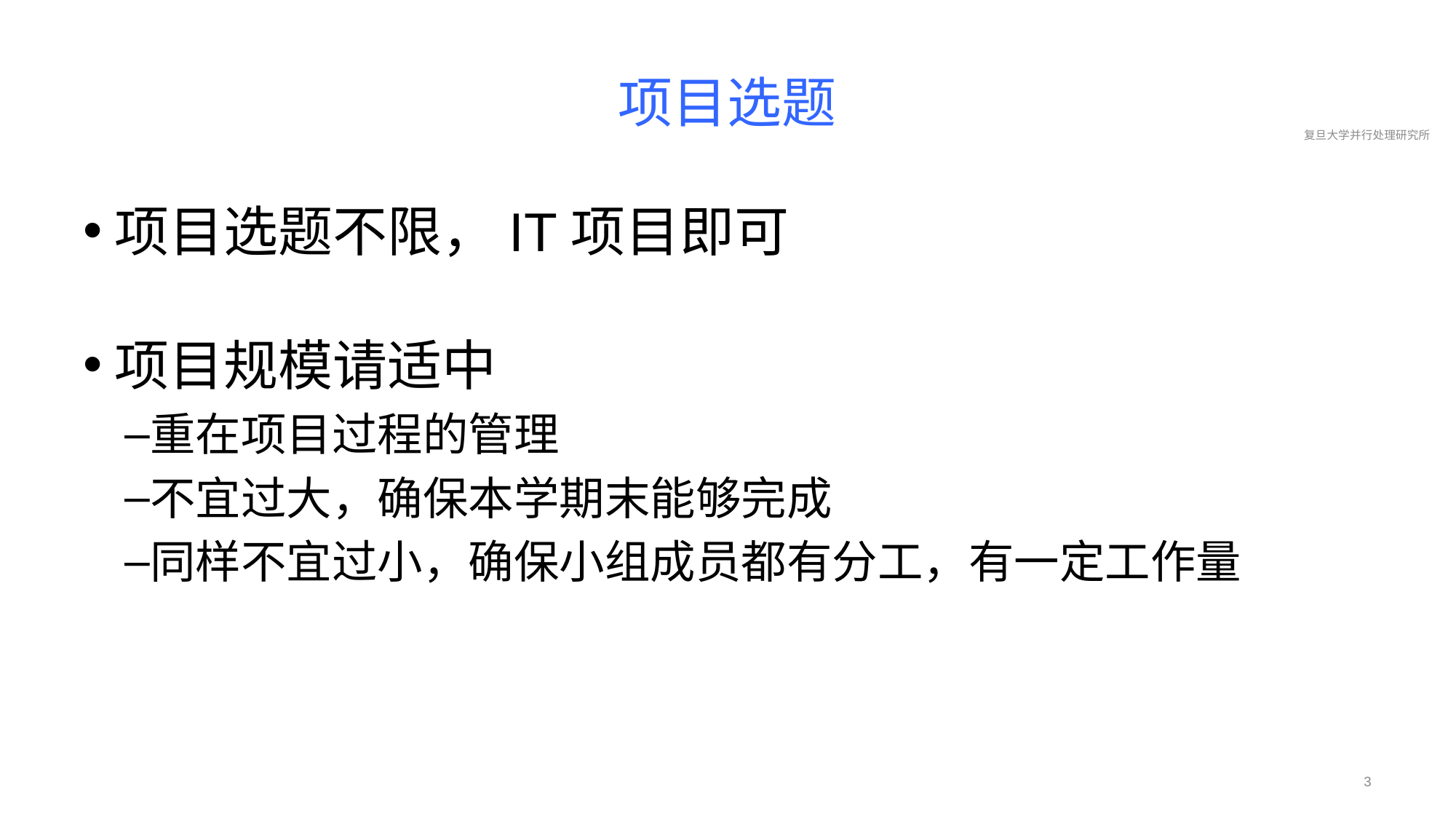

# 项目选题
复旦大学并行处理研究所
项目选题不限，IT项目即可

项目规模请适中
重在项目过程的管理
不宜过大，确保本学期末能够完成
同样不宜过小，确保小组成员都有分工，有一定工作量
3